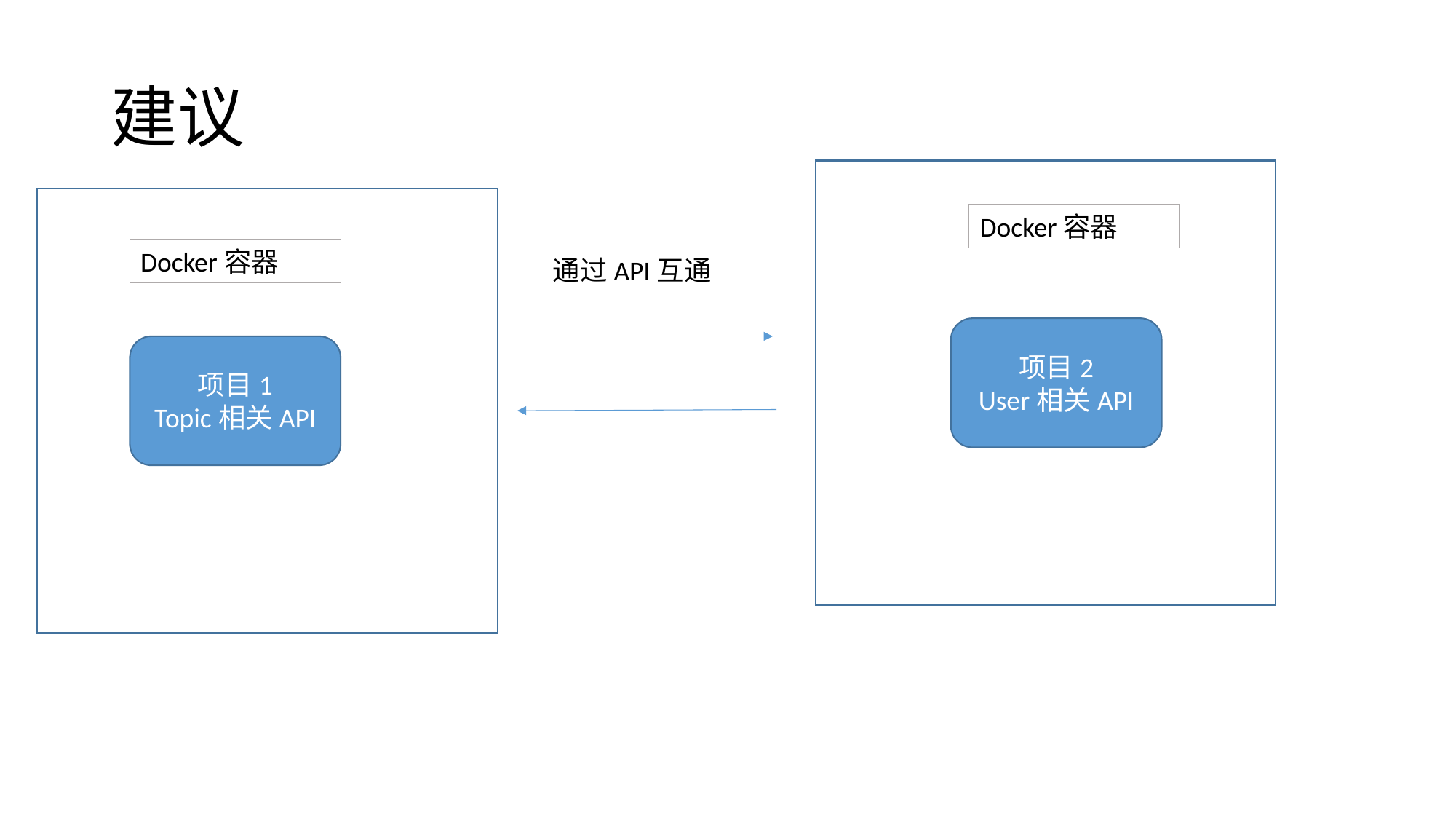

# 建议

Docker容器
Docker容器
通过API互通
项目2
User相关API
项目1
Topic相关API